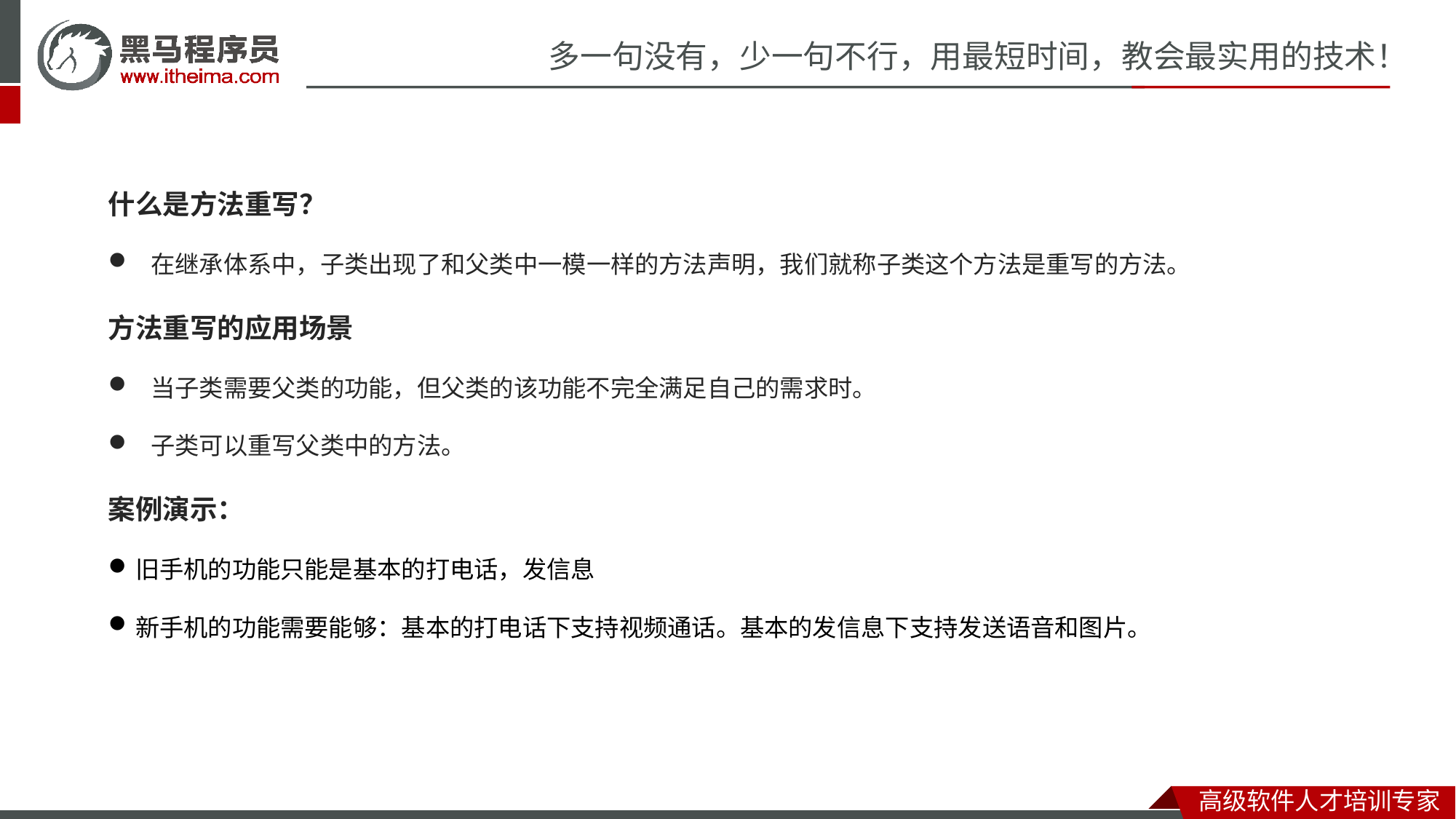

什么是方法重写？
在继承体系中，子类出现了和父类中一模一样的方法声明，我们就称子类这个方法是重写的方法。
方法重写的应用场景
当子类需要父类的功能，但父类的该功能不完全满足自己的需求时。
子类可以重写父类中的方法。
案例演示：
旧手机的功能只能是基本的打电话，发信息
新手机的功能需要能够：基本的打电话下支持视频通话。基本的发信息下支持发送语音和图片。